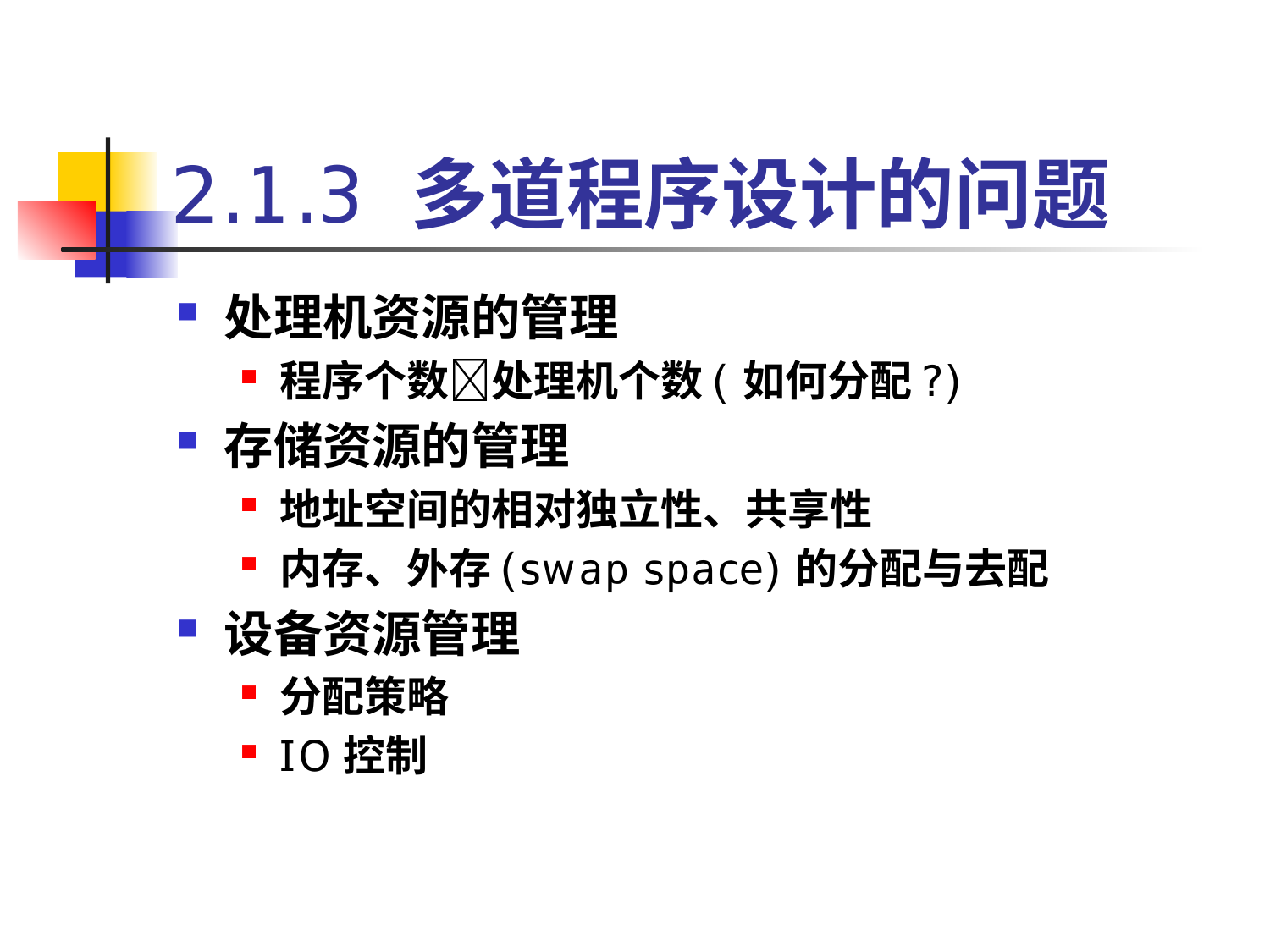

# 2.1.3 多道程序设计的问题
处理机资源的管理
程序个数>处理机个数(如何分配?)
存储资源的管理
地址空间的相对独立性、共享性
内存、外存(swap space)的分配与去配
设备资源管理
分配策略
IO控制